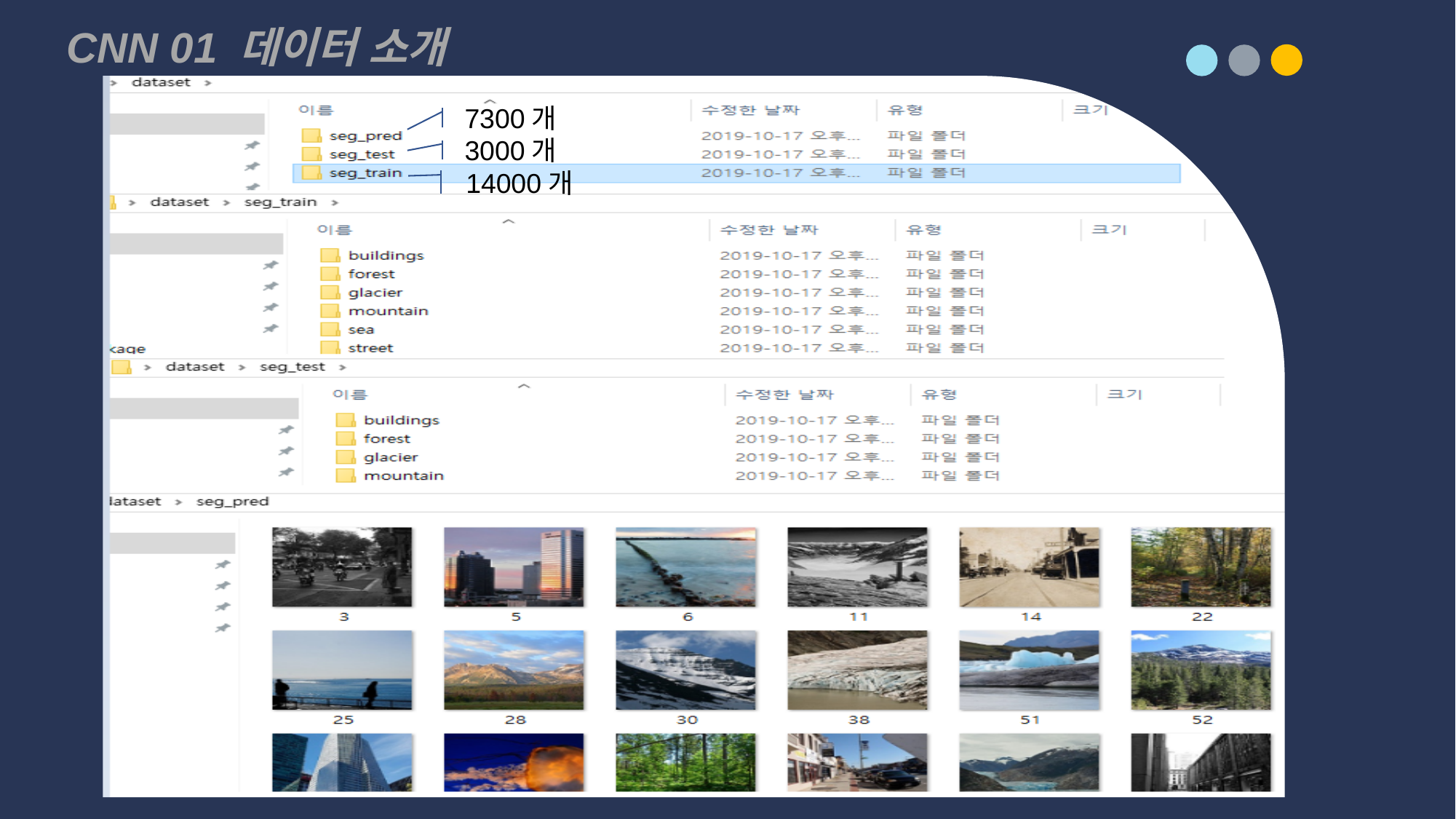

CNN 01 데이터 소개

7300개
3000개
14000개